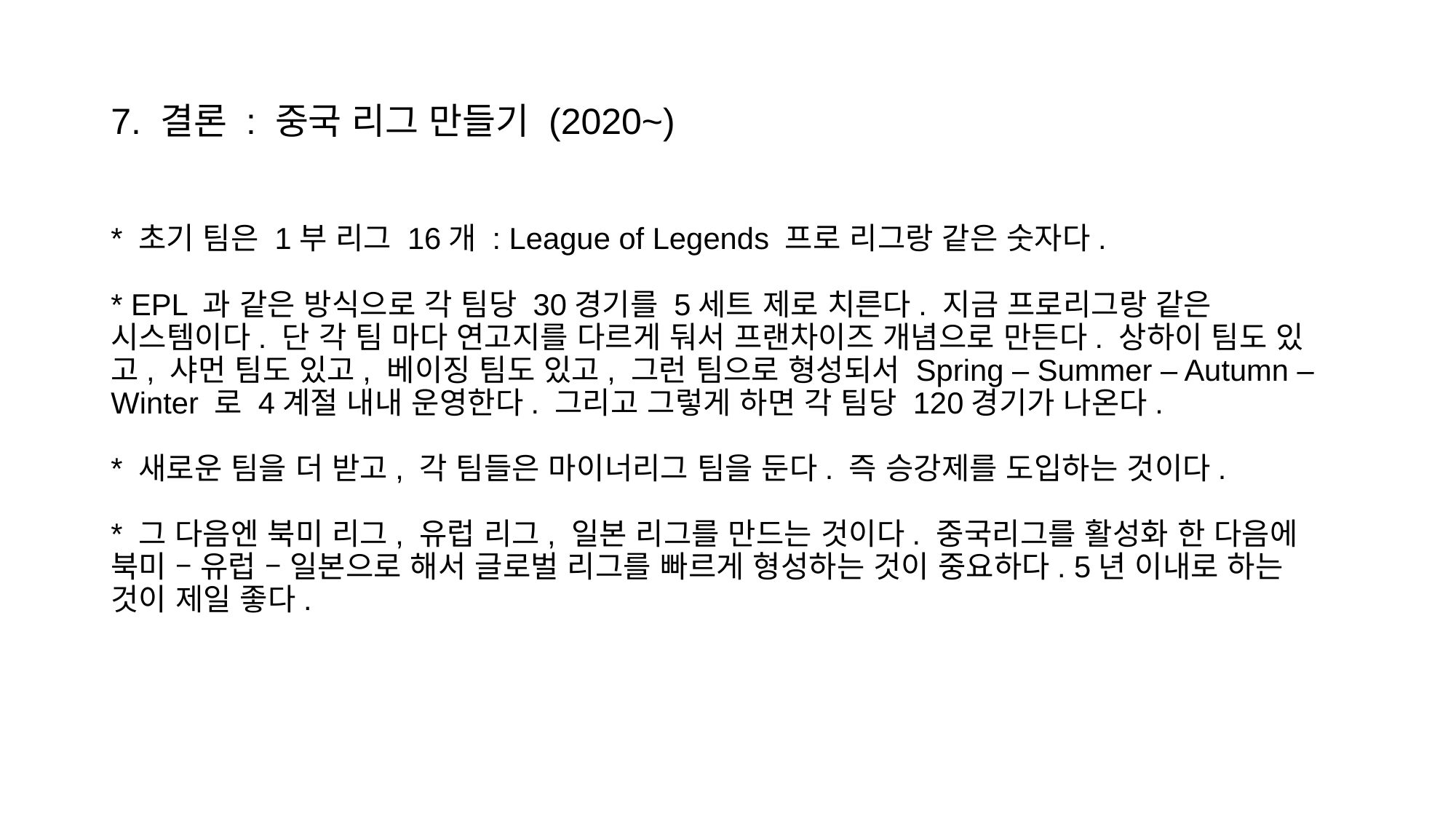

# 7. 결론 : 중국 리그 만들기 (2020~)
* 초기 팀은 1부 리그 16개 : League of Legends 프로 리그랑 같은 숫자다.
* EPL 과 같은 방식으로 각 팀당 30경기를 5세트 제로 치른다. 지금 프로리그랑 같은 시스템이다. 단 각 팀 마다 연고지를 다르게 둬서 프랜차이즈 개념으로 만든다. 상하이 팀도 있고, 샤먼 팀도 있고, 베이징 팀도 있고, 그런 팀으로 형성되서 Spring – Summer – Autumn – Winter 로 4계절 내내 운영한다. 그리고 그렇게 하면 각 팀당 120경기가 나온다.
* 새로운 팀을 더 받고, 각 팀들은 마이너리그 팀을 둔다. 즉 승강제를 도입하는 것이다.
* 그 다음엔 북미 리그, 유럽 리그, 일본 리그를 만드는 것이다. 중국리그를 활성화 한 다음에 북미 – 유럽 – 일본으로 해서 글로벌 리그를 빠르게 형성하는 것이 중요하다. 5년 이내로 하는 것이 제일 좋다.